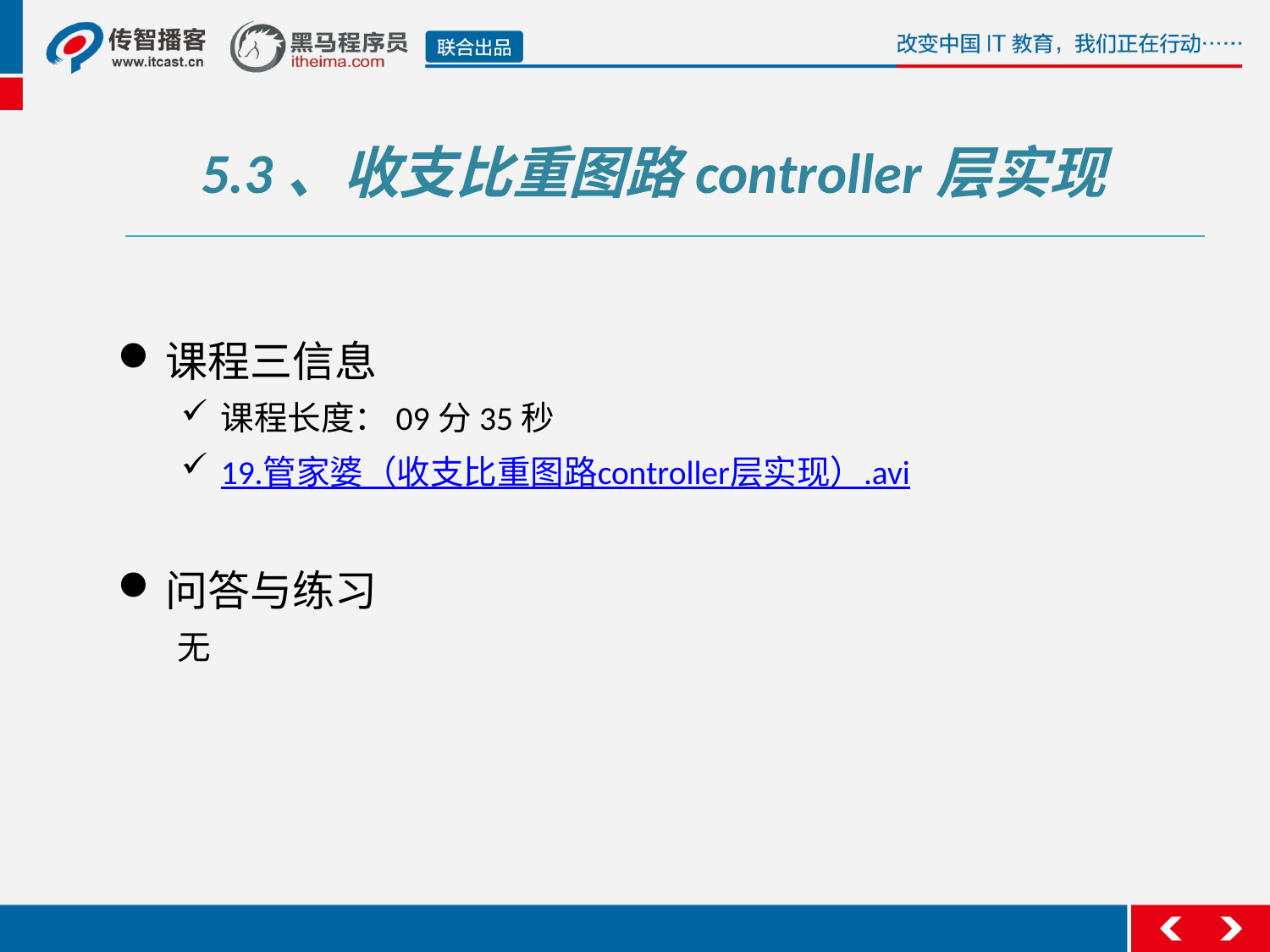

5.3、收支比重图路controller层实现

课程三信息
课程长度：09分35秒
19.管家婆（收支比重图路controller层实现）.avi

问答与练习
       无